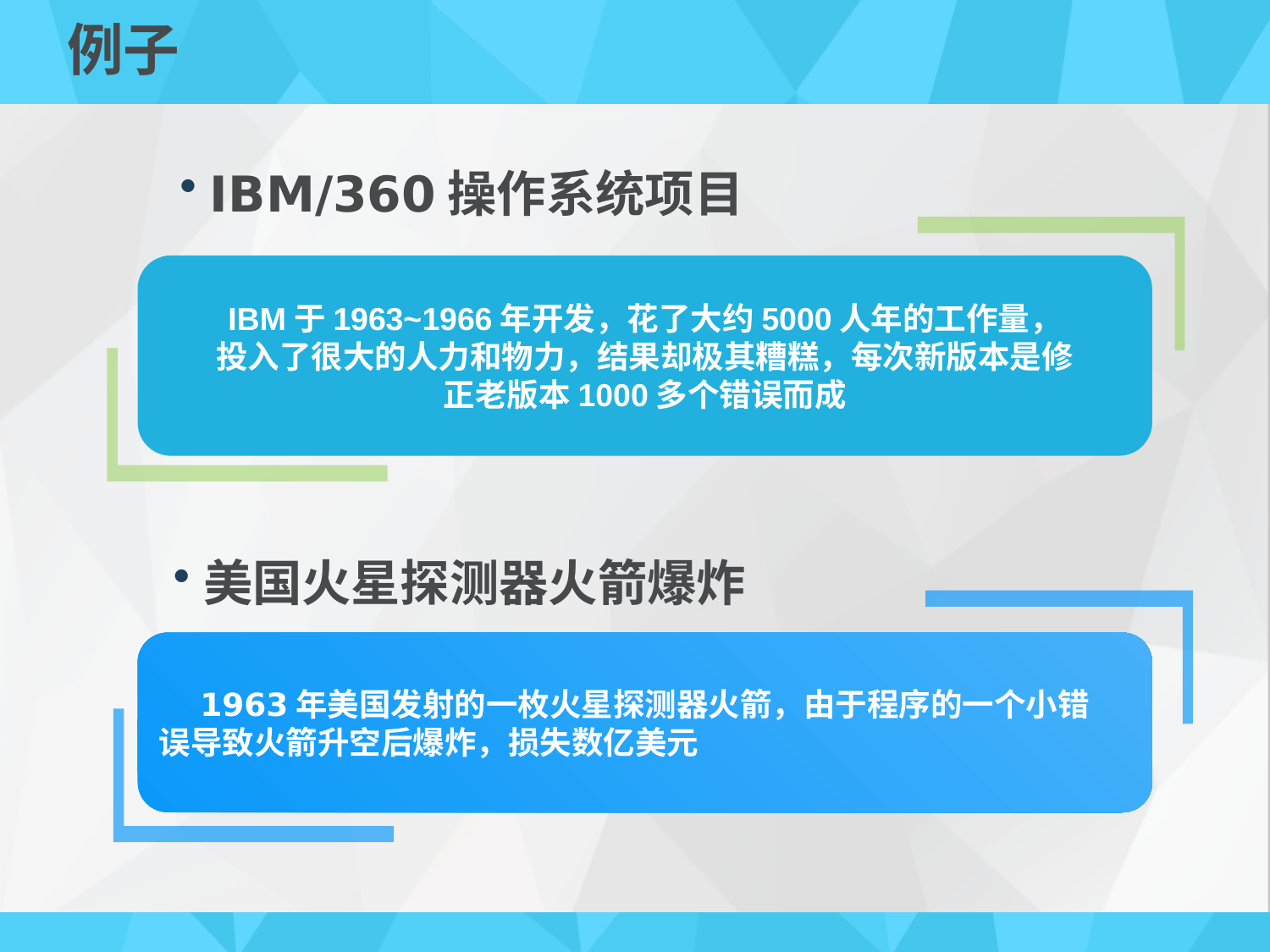

# 例子
IBM/360操作系统项目

IBM于1963~1966年开发，花了大约5000人年的工作量，
投入了很大的人力和物力，结果却极其糟糕，每次新版本是修
正老版本1000多个错误而成

美国火星探测器火箭爆炸

1963年美国发射的一枚火星探测器火箭，由于程序的一个小错
误导致火箭升空后爆炸，损失数亿美元